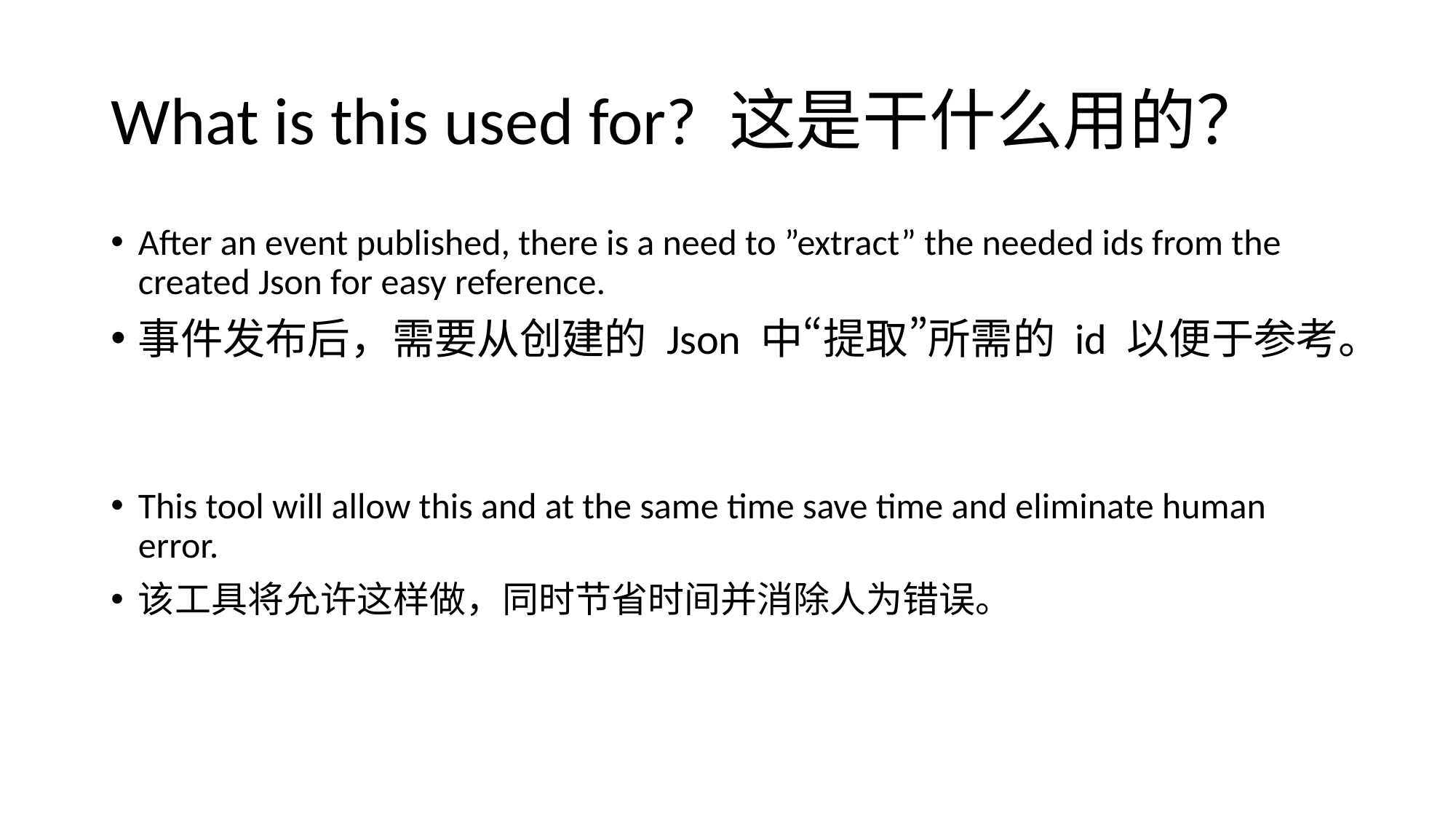

# What is this used for? 这是干什么用的？
After an event published, there is a need to ”extract” the needed ids from the created Json for easy reference.
事件发布后，需要从创建的 Json 中“提取”所需的 id 以便于参考。

This tool will allow this and at the same time save time and eliminate human error.
该工具将允许这样做，同时节省时间并消除人为错误。